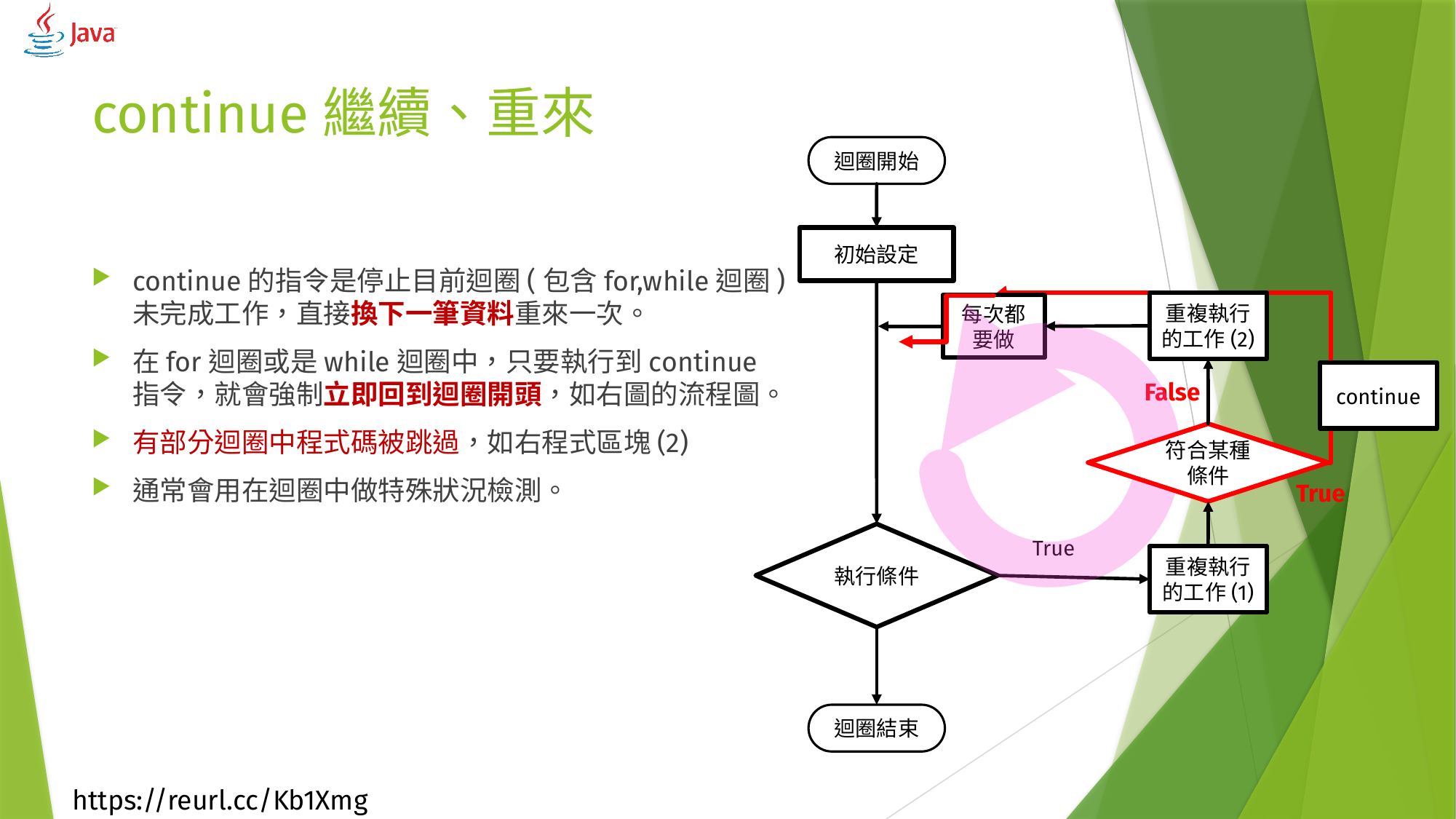

# continue繼續、重來
迴圈開始
初始設定
continue的指令是停止目前迴圈(包含for,while迴圈)未完成工作，直接換下一筆資料重來一次。
在for迴圈或是while迴圈中，只要執行到continue指令，就會強制立即回到迴圈開頭，如右圖的流程圖。
有部分迴圈中程式碼被跳過，如右程式區塊(2)
通常會用在迴圈中做特殊狀況檢測。

重複執行的工作(2)
每次都要做

continue
False
符合某種條件
True
執行條件
True
重複執行的工作(1)
迴圈結束